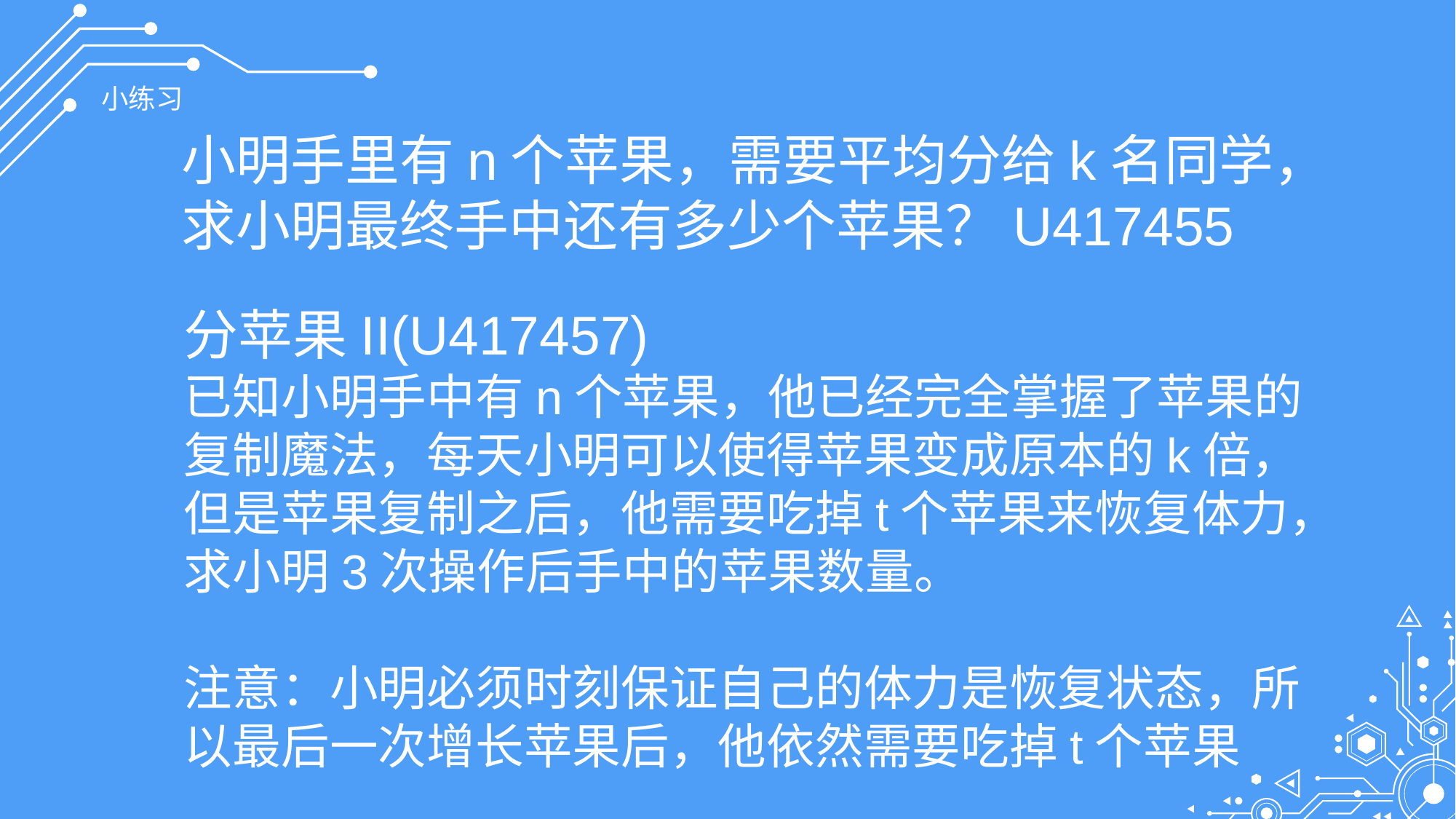

小练习
小明手里有n个苹果，需要平均分给k名同学，求小明最终手中还有多少个苹果？U417455
分苹果II(U417457)
已知小明手中有n个苹果，他已经完全掌握了苹果的复制魔法，每天小明可以使得苹果变成原本的k倍，但是苹果复制之后，他需要吃掉t个苹果来恢复体力，求小明3次操作后手中的苹果数量。

注意：小明必须时刻保证自己的体力是恢复状态，所以最后一次增长苹果后，他依然需要吃掉t个苹果